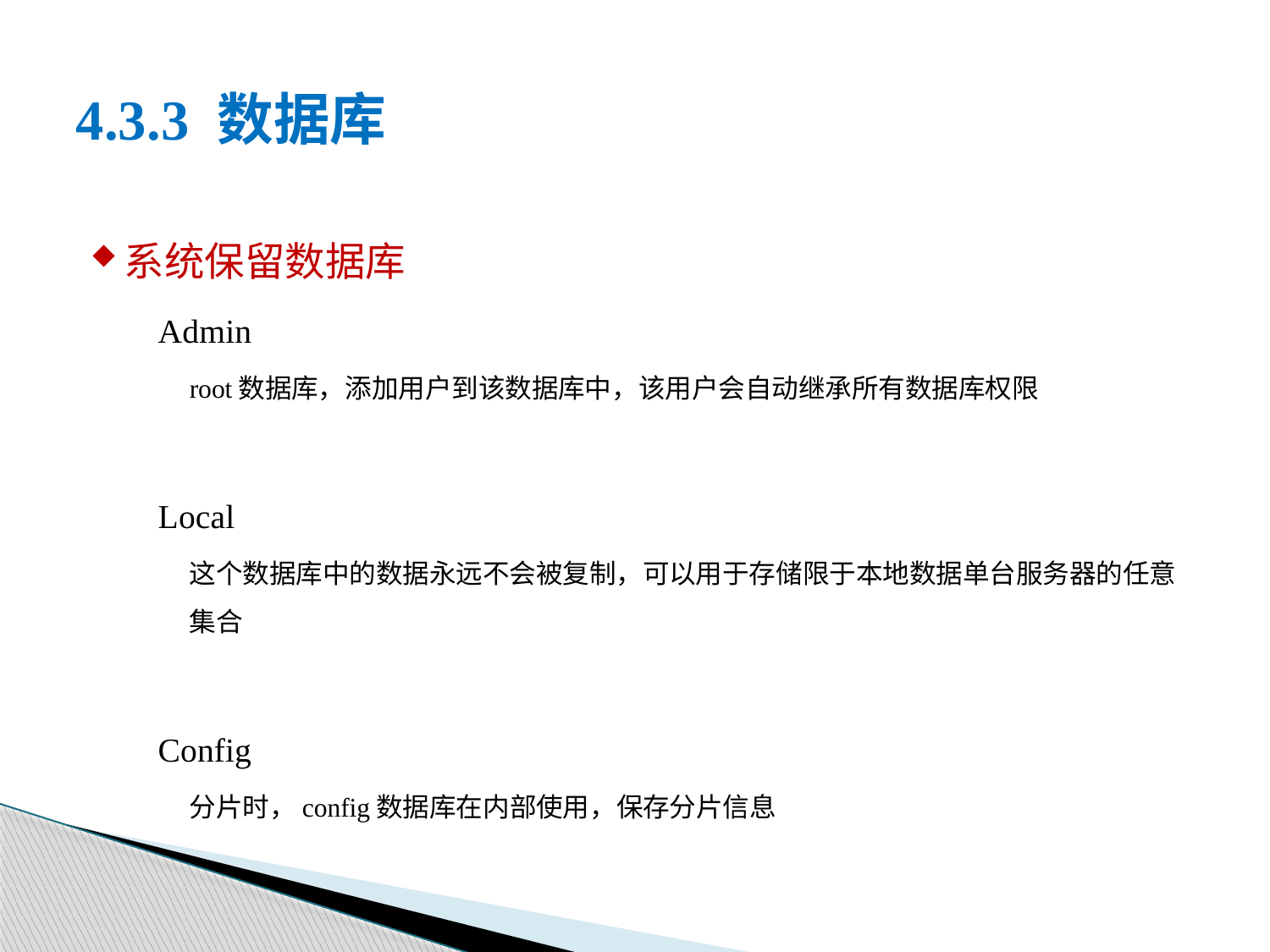

# 4.3.3 数据库
系统保留数据库
Admin
root数据库，添加用户到该数据库中，该用户会自动继承所有数据库权限

Local
这个数据库中的数据永远不会被复制，可以用于存储限于本地数据单台服务器的任意集合

Config
分片时，config数据库在内部使用，保存分片信息